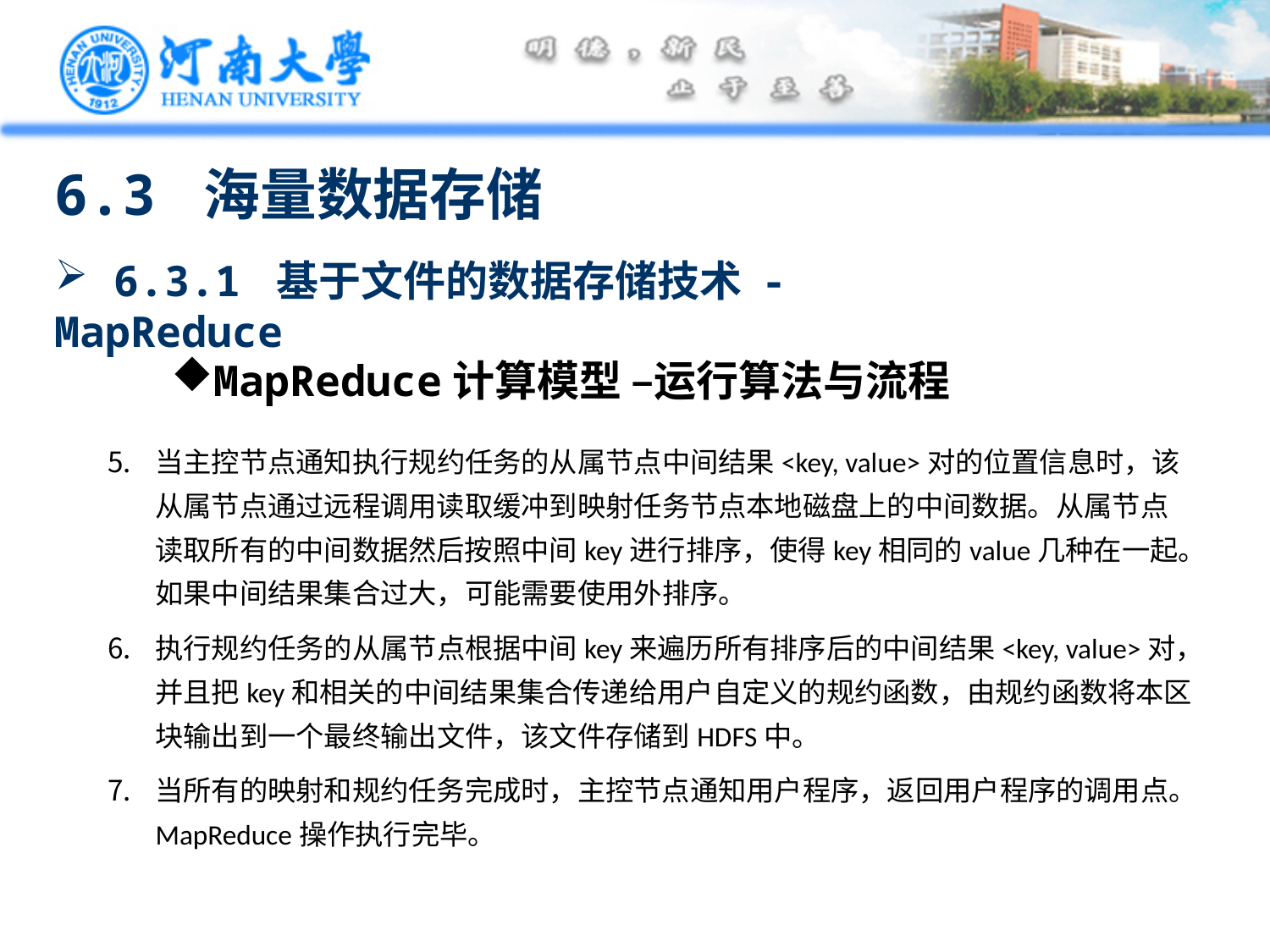

6.3 海量数据存储
 6.3.1 基于文件的数据存储技术 - MapReduce
MapReduce计算模型 –运行算法与流程
当主控节点通知执行规约任务的从属节点中间结果<key, value>对的位置信息时，该从属节点通过远程调用读取缓冲到映射任务节点本地磁盘上的中间数据。从属节点读取所有的中间数据然后按照中间key进行排序，使得key相同的value几种在一起。如果中间结果集合过大，可能需要使用外排序。
执行规约任务的从属节点根据中间key来遍历所有排序后的中间结果<key, value>对，并且把key和相关的中间结果集合传递给用户自定义的规约函数，由规约函数将本区块输出到一个最终输出文件，该文件存储到HDFS中。
当所有的映射和规约任务完成时，主控节点通知用户程序，返回用户程序的调用点。MapReduce操作执行完毕。